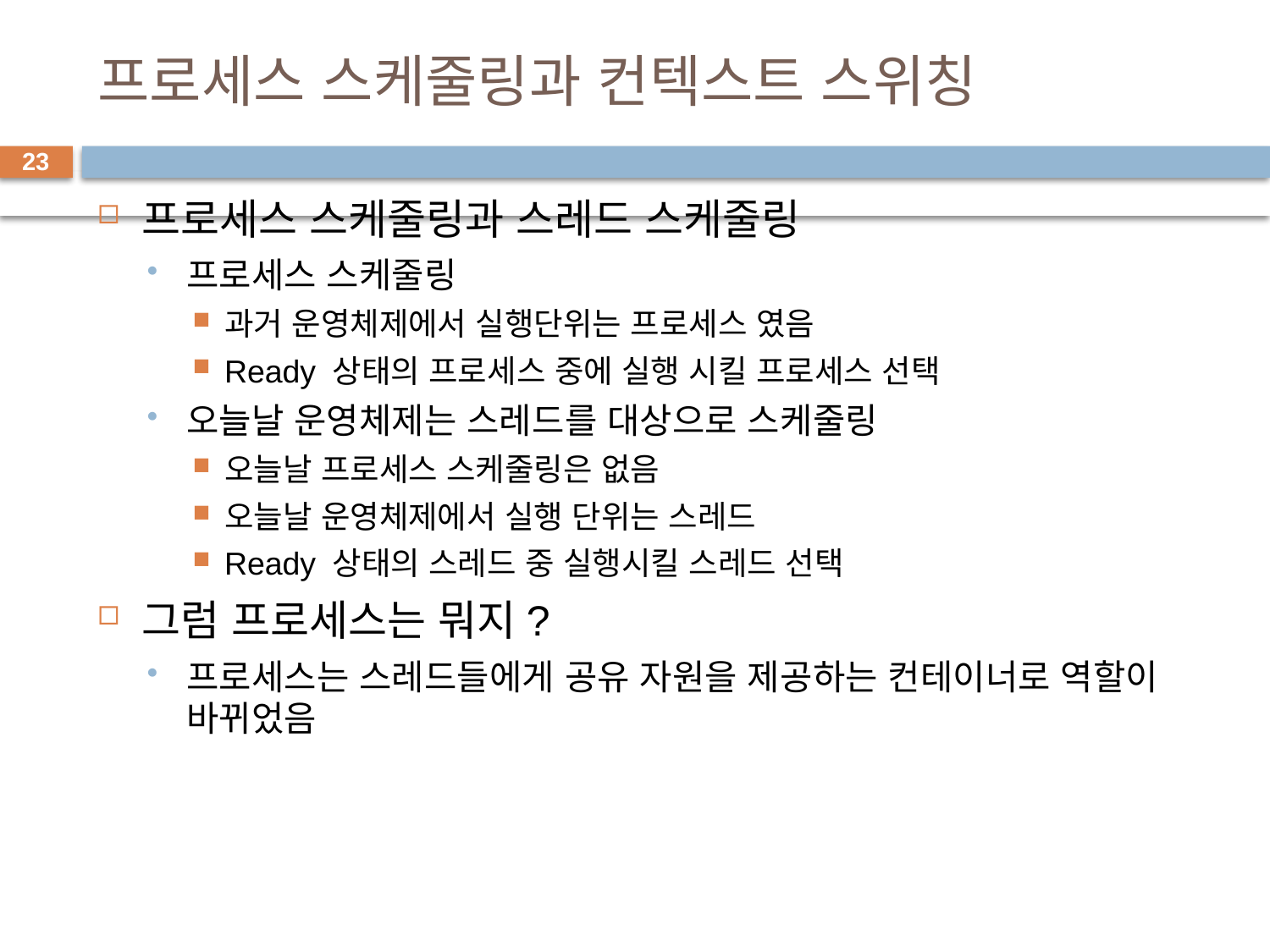

# 프로세스 스케줄링과 컨텍스트 스위칭
23
프로세스 스케줄링과 스레드 스케줄링
프로세스 스케줄링
과거 운영체제에서 실행단위는 프로세스 였음
Ready 상태의 프로세스 중에 실행 시킬 프로세스 선택
오늘날 운영체제는 스레드를 대상으로 스케줄링
오늘날 프로세스 스케줄링은 없음
오늘날 운영체제에서 실행 단위는 스레드
Ready 상태의 스레드 중 실행시킬 스레드 선택
그럼 프로세스는 뭐지?
프로세스는 스레드들에게 공유 자원을 제공하는 컨테이너로 역할이 바뀌었음